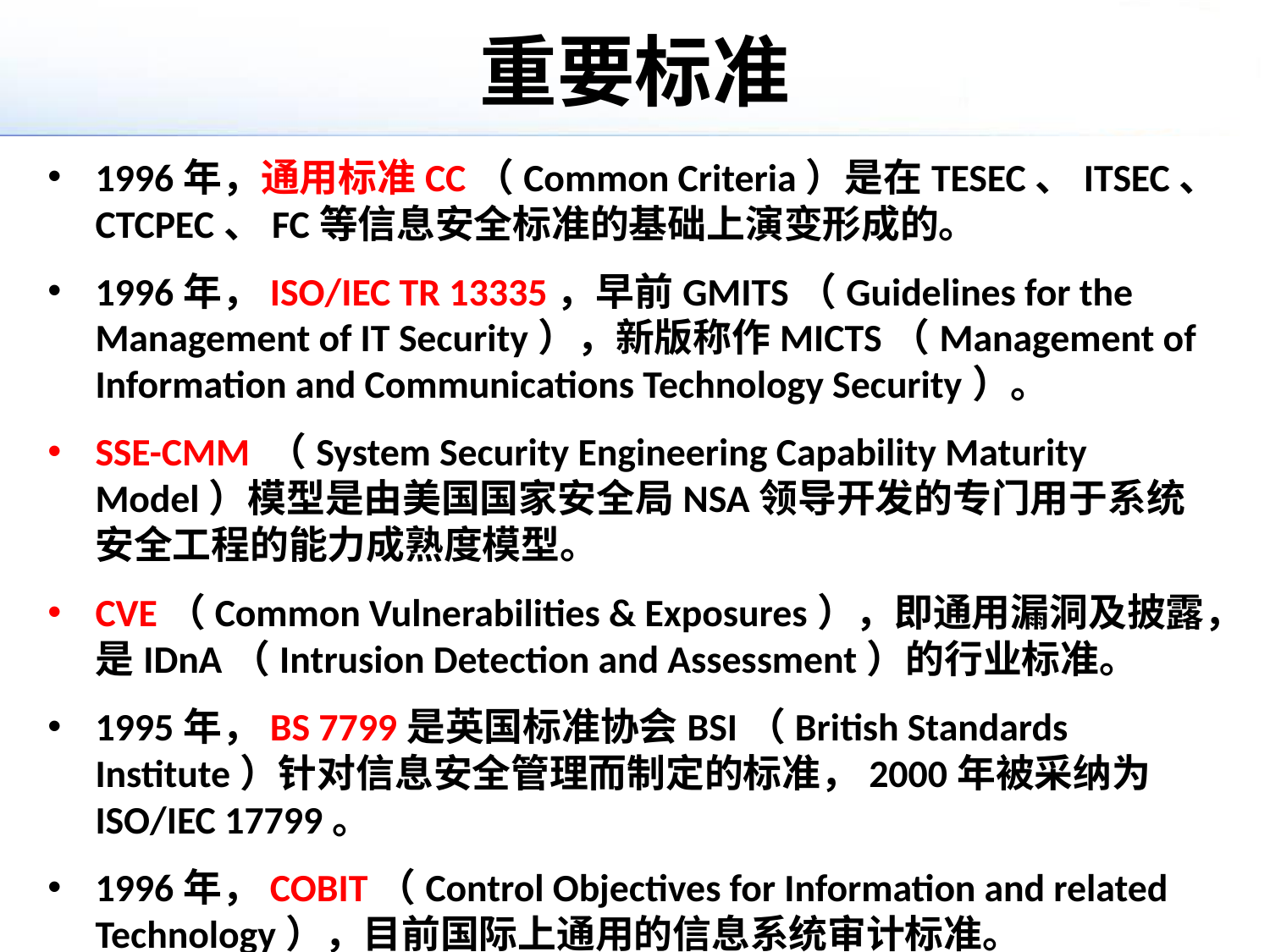

# 重要标准
1996年，通用标准CC（Common Criteria）是在TESEC、ITSEC、CTCPEC、FC等信息安全标准的基础上演变形成的。
1996年，ISO/IEC TR 13335，早前GMITS（Guidelines for the Management of IT Security），新版称作MICTS（Management of Information and Communications Technology Security）。
SSE-CMM （System Security Engineering Capability Maturity Model）模型是由美国国家安全局NSA领导开发的专门用于系统安全工程的能力成熟度模型。
CVE（Common Vulnerabilities & Exposures），即通用漏洞及披露，是IDnA（Intrusion Detection and Assessment）的行业标准。
1995年，BS 7799是英国标准协会BSI（British Standards Institute）针对信息安全管理而制定的标准，2000年被采纳为ISO/IEC 17799。
1996年，COBIT（Control Objectives for Information and related Technology），目前国际上通用的信息系统审计标准。